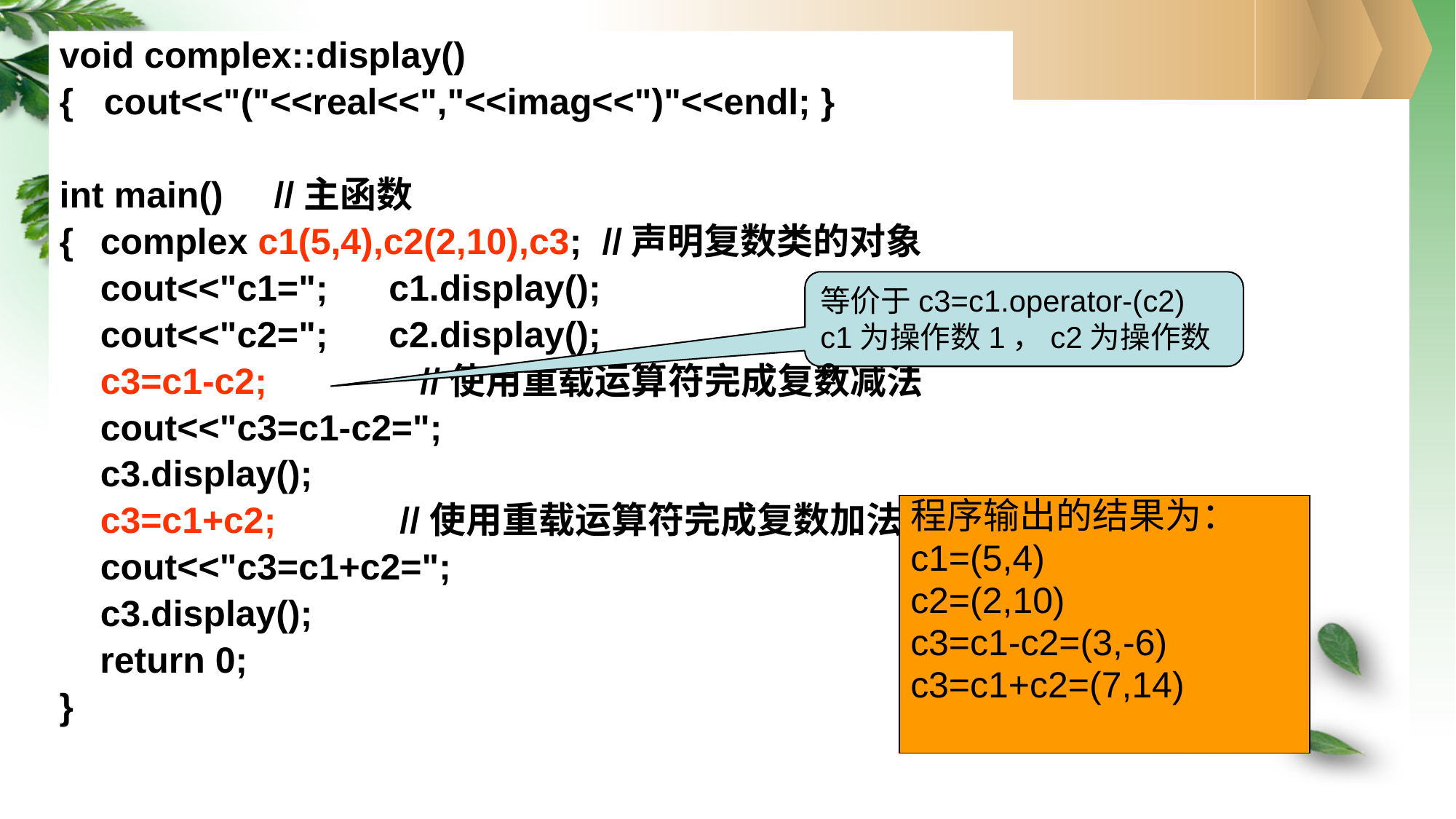

void complex::display()
{   cout<<"("<<real<<","<<imag<<")"<<endl; }

int main()     //主函数
{	complex c1(5,4),c2(2,10),c3;  //声明复数类的对象
	cout<<"c1=";      c1.display();
	cout<<"c2=";      c2.display();
	c3=c1-c2;	          //使用重载运算符完成复数减法
	cout<<"c3=c1-c2=";
	c3.display();
	c3=c1+c2;	        //使用重载运算符完成复数加法
	cout<<"c3=c1+c2=";
	c3.display();
    return 0;
}
等价于c3=c1.operator-(c2)
c1为操作数1，c2为操作数2
程序输出的结果为：
c1=(5,4)
c2=(2,10)
c3=c1-c2=(3,-6)
c3=c1+c2=(7,14)